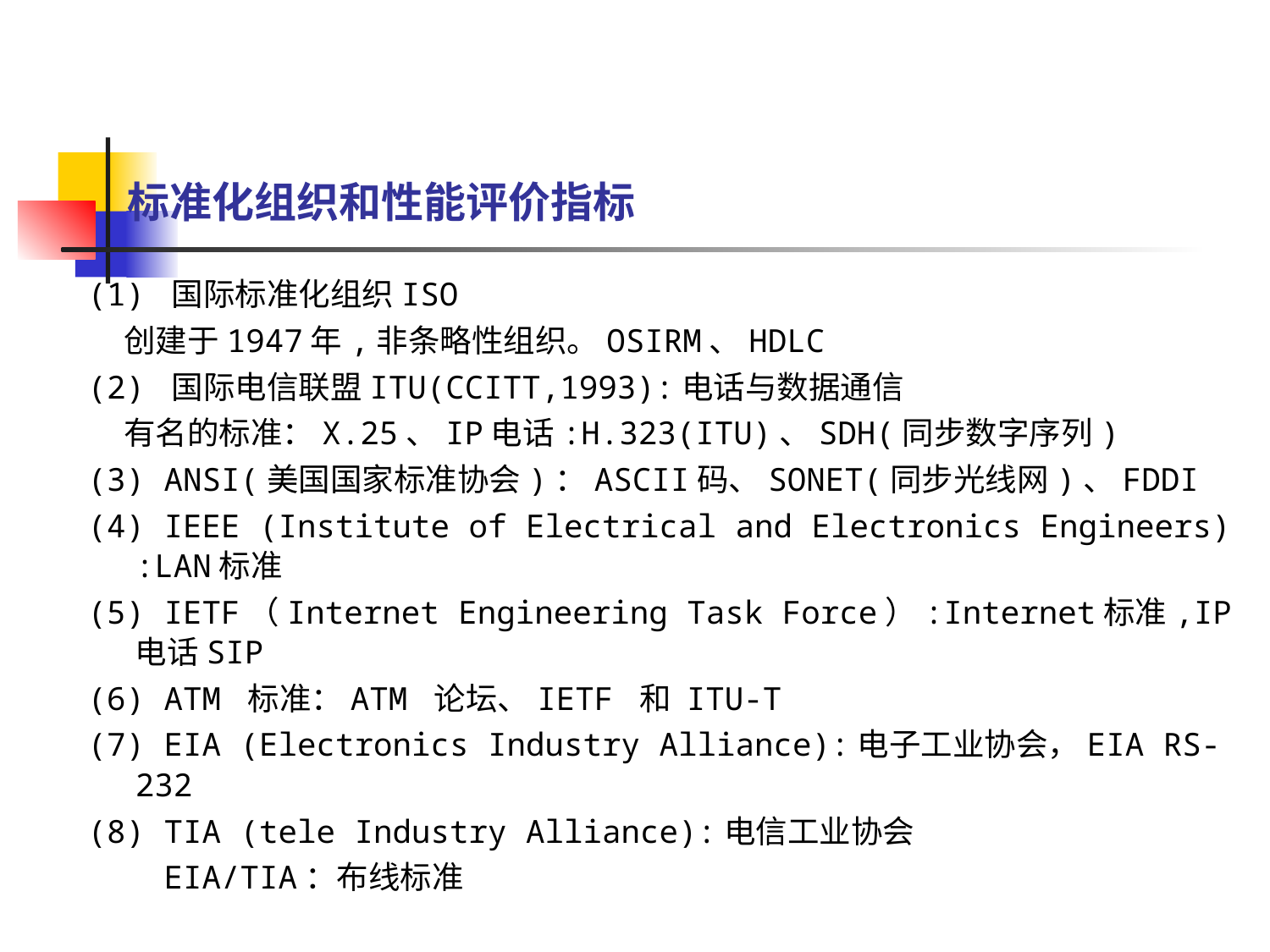

# 标准化组织和性能评价指标
(1) 国际标准化组织ISO
    创建于1947年,非条略性组织。OSIRM、HDLC
(2) 国际电信联盟ITU(CCITT,1993):电话与数据通信
    有名的标准：X.25、IP电话:H.323(ITU)、SDH(同步数字序列)
(3) ANSI(美国国家标准协会)：ASCII码、SONET(同步光线网)、FDDI
(4) IEEE (Institute of Electrical and Electronics Engineers) :LAN标准
(5) IETF（Internet Engineering Task Force）:Internet标准,IP电话SIP
(6) ATM 标准：ATM 论坛、IETF 和 ITU-T
(7) EIA (Electronics Industry Alliance):电子工业协会，EIA RS-232
(8) TIA (tele Industry Alliance):电信工业协会
    EIA/TIA：布线标准